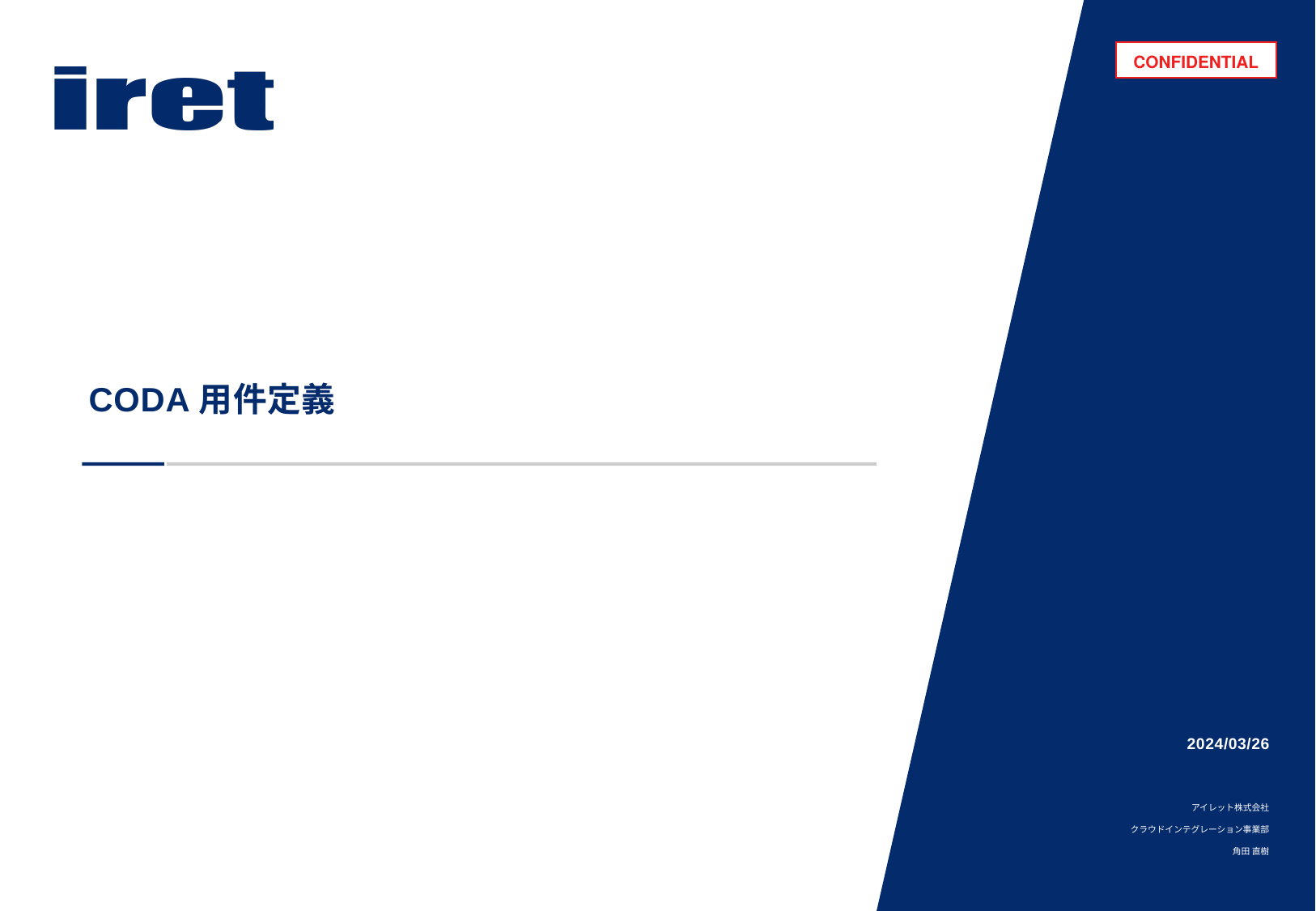

# CODA用件定義
2024/03/26
アイレット株式会社
クラウドインテグレーション事業部
角田 直樹